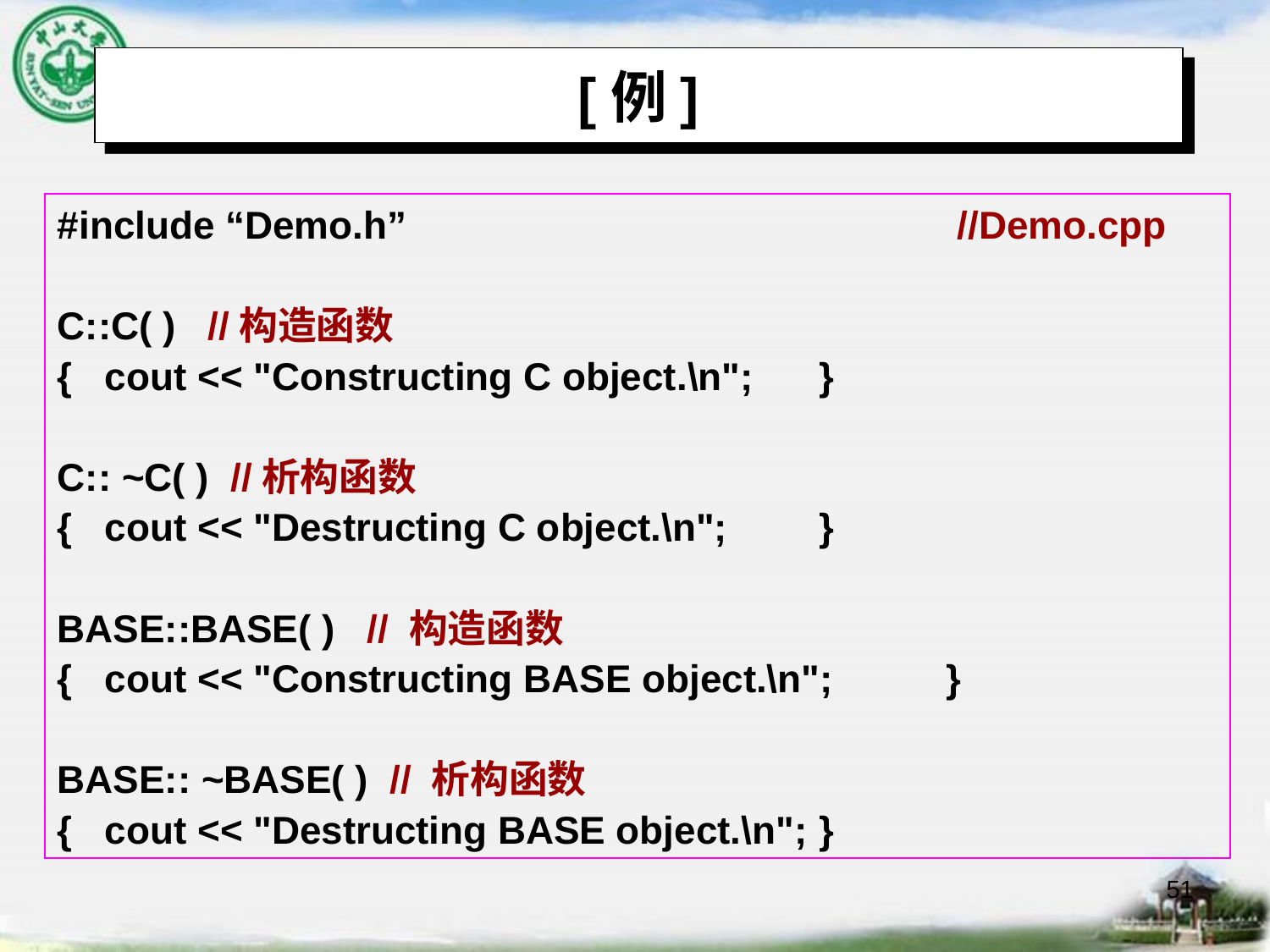

# [例]
#include “Demo.h”                                                   //Demo.cpp

C::C( )   //构造函数
{   cout << "Constructing C object.\n";	}

C:: ~C( )  //析构函数
{   cout << "Destructing C object.\n";	}

BASE::BASE( )   // 构造函数
{   cout << "Constructing BASE object.\n";	}

BASE:: ~BASE( )  // 析构函数
{   cout << "Destructing BASE object.\n";	}
51